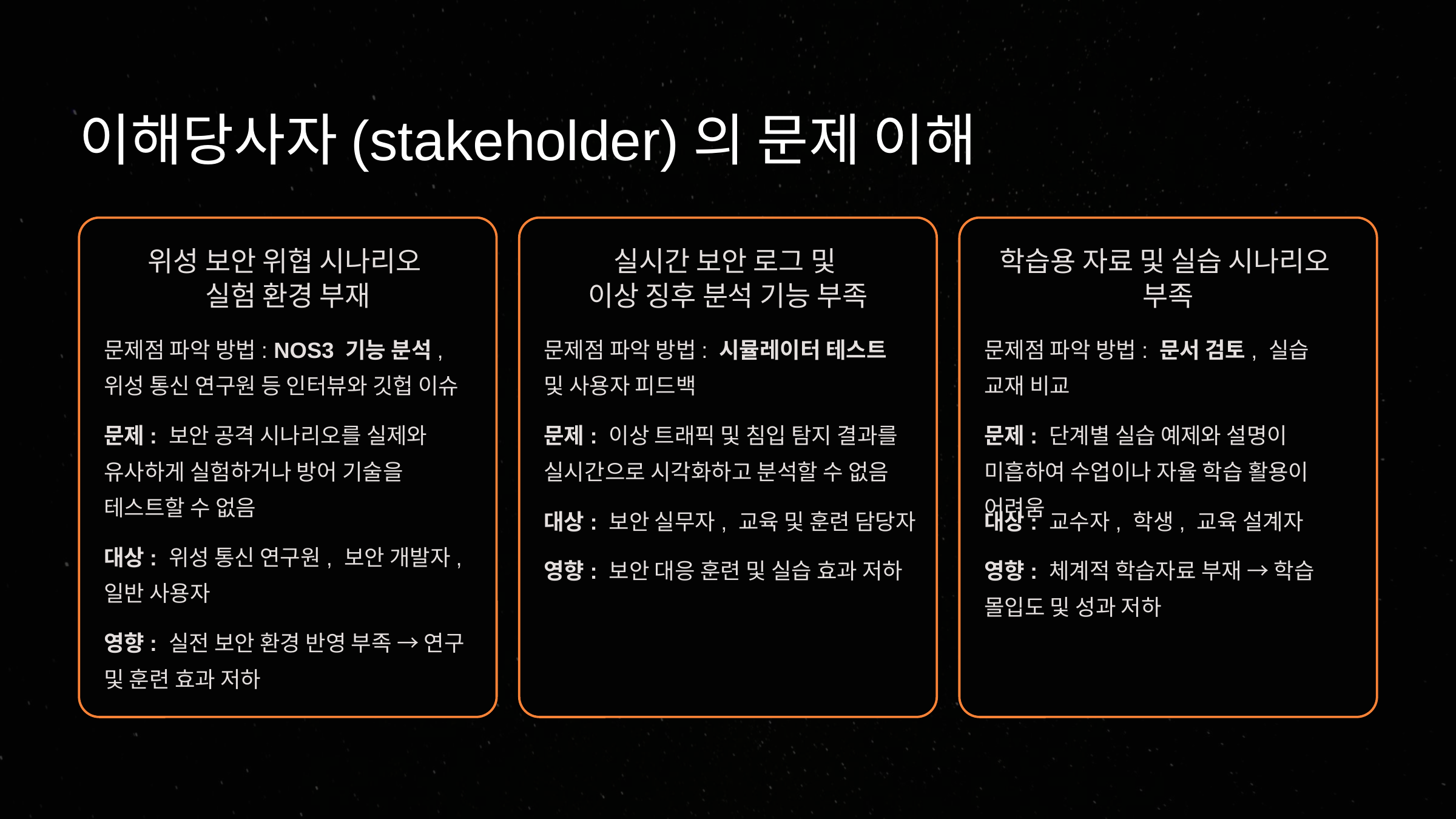

이해당사자(stakeholder)의 문제 이해

위성 보안 위협 시나리오
실험 환경 부재
실시간 보안 로그 및
이상 징후 분석 기능 부족
학습용 자료 및 실습 시나리오
부족
문제점 파악 방법: NOS3 기능 분석, 위성 통신 연구원 등 인터뷰와 깃헙 이슈
문제점 파악 방법: 시뮬레이터 테스트 및 사용자 피드백
문제점 파악 방법: 문서 검토, 실습 교재 비교
문제: 보안 공격 시나리오를 실제와 유사하게 실험하거나 방어 기술을 테스트할 수 없음
문제: 이상 트래픽 및 침입 탐지 결과를 실시간으로 시각화하고 분석할 수 없음
문제: 단계별 실습 예제와 설명이 미흡하여 수업이나 자율 학습 활용이 어려움
대상: 보안 실무자, 교육 및 훈련 담당자
대상: 교수자, 학생, 교육 설계자
대상: 위성 통신 연구원, 보안 개발자, 일반 사용자
영향: 보안 대응 훈련 및 실습 효과 저하
영향: 체계적 학습자료 부재 → 학습 몰입도 및 성과 저하
영향: 실전 보안 환경 반영 부족 → 연구 및 훈련 효과 저하